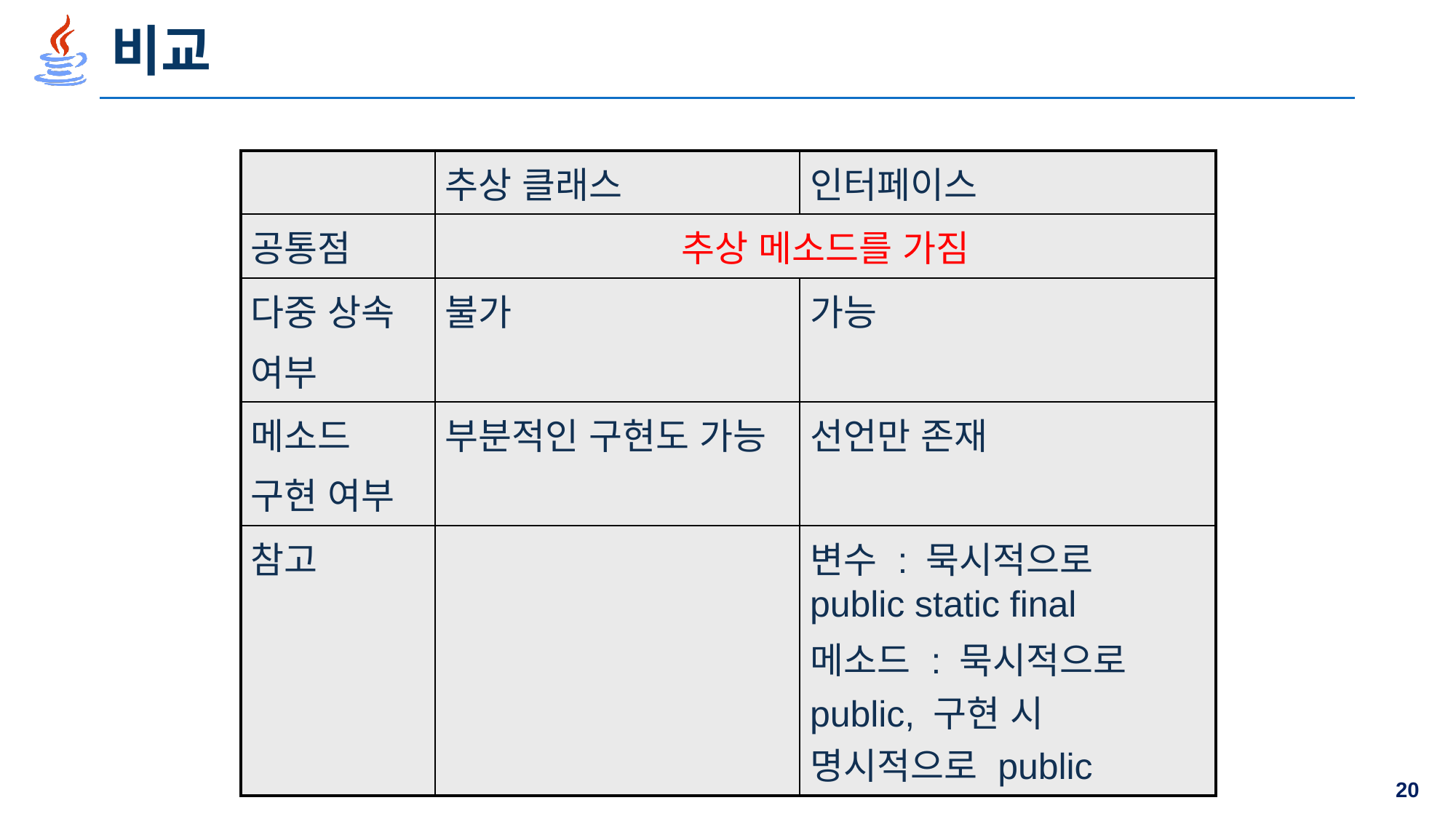

# 비교
|  | 추상 클래스 | 인터페이스 |
| --- | --- | --- |
| 공통점 | 추상 메소드를 가짐 |  |
| 다중 상속 여부 | 불가 | 가능 |
| 메소드 구현 여부 | 부분적인 구현도 가능 | 선언만 존재 |
| 참고 |  | 변수 : 묵시적으로 public static final 메소드 : 묵시적으로 public, 구현 시 명시적으로 public |
20